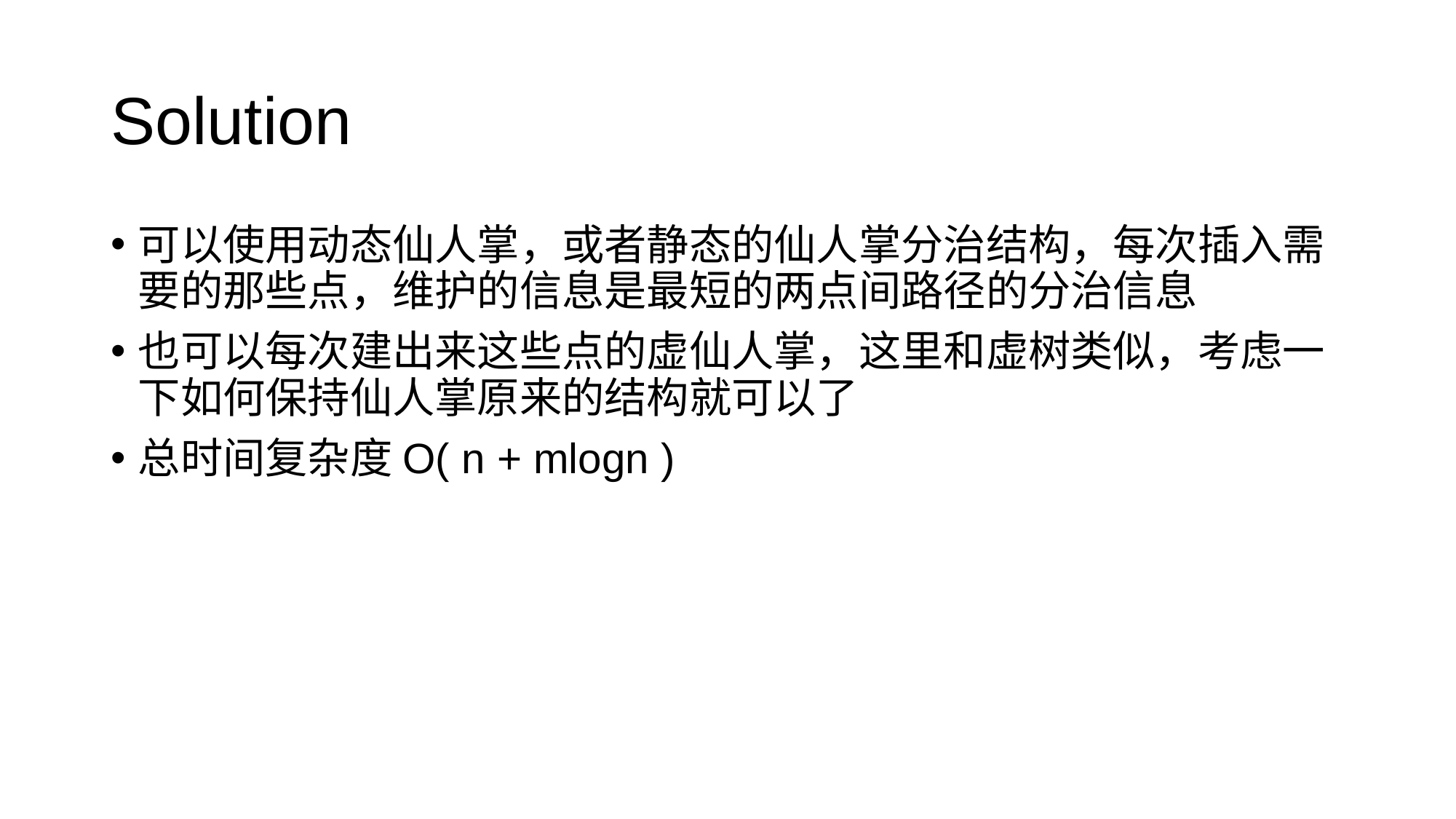

# Solution
可以使用动态仙人掌，或者静态的仙人掌分治结构，每次插入需要的那些点，维护的信息是最短的两点间路径的分治信息
也可以每次建出来这些点的虚仙人掌，这里和虚树类似，考虑一下如何保持仙人掌原来的结构就可以了
总时间复杂度O( n + mlogn )